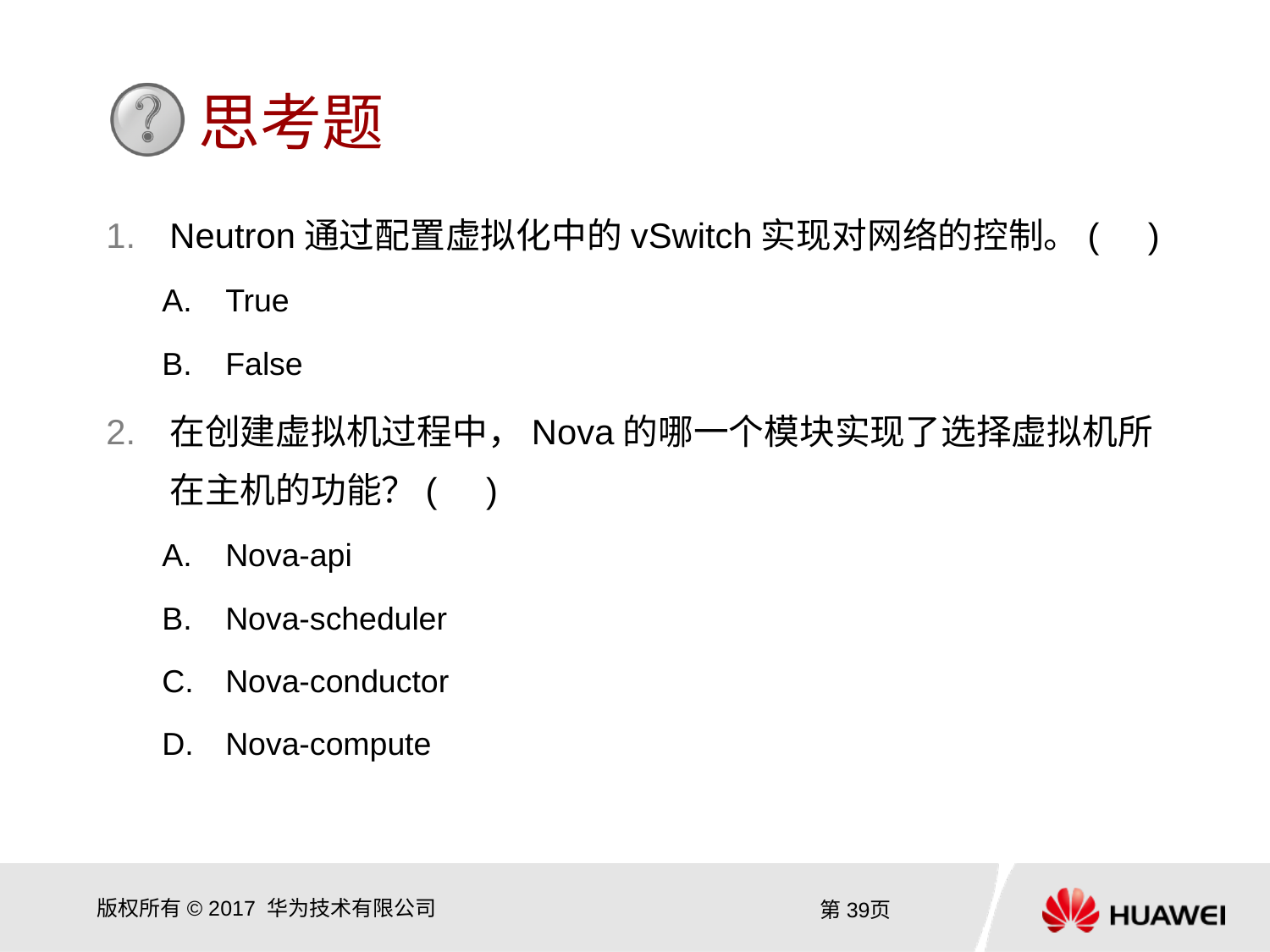

Neutron通过配置虚拟化中的vSwitch实现对网络的控制。(     )
True
False
在创建虚拟机过程中，Nova的哪一个模块实现了选择虚拟机所在主机的功能？(     )
Nova-api
Nova-scheduler
Nova-conductor
Nova-compute